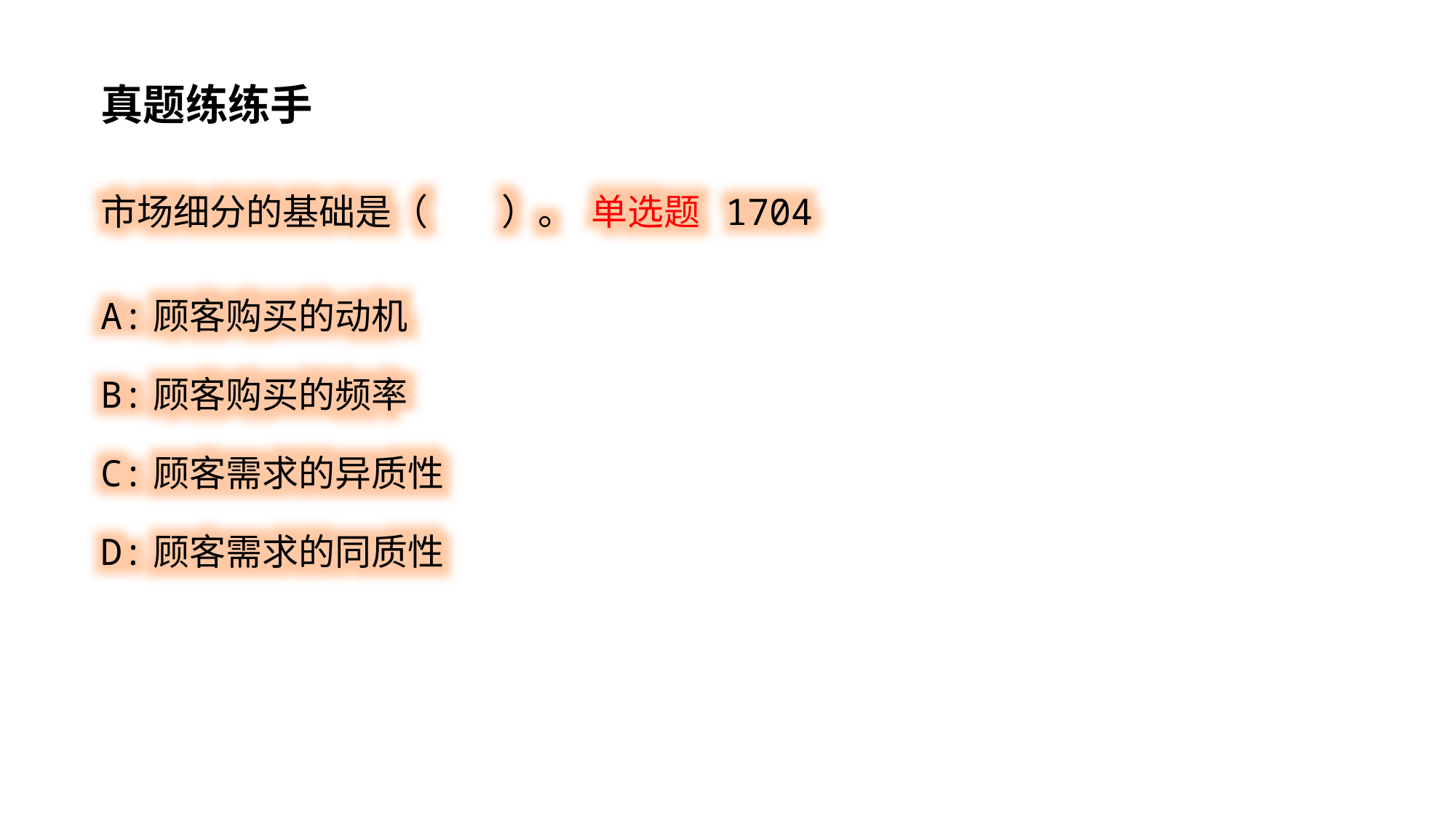

真题练练手
市场细分的基础是（         ）。  单选题  1704

A:顾客购买的动机

B:顾客购买的频率

C:顾客需求的异质性

D:顾客需求的同质性